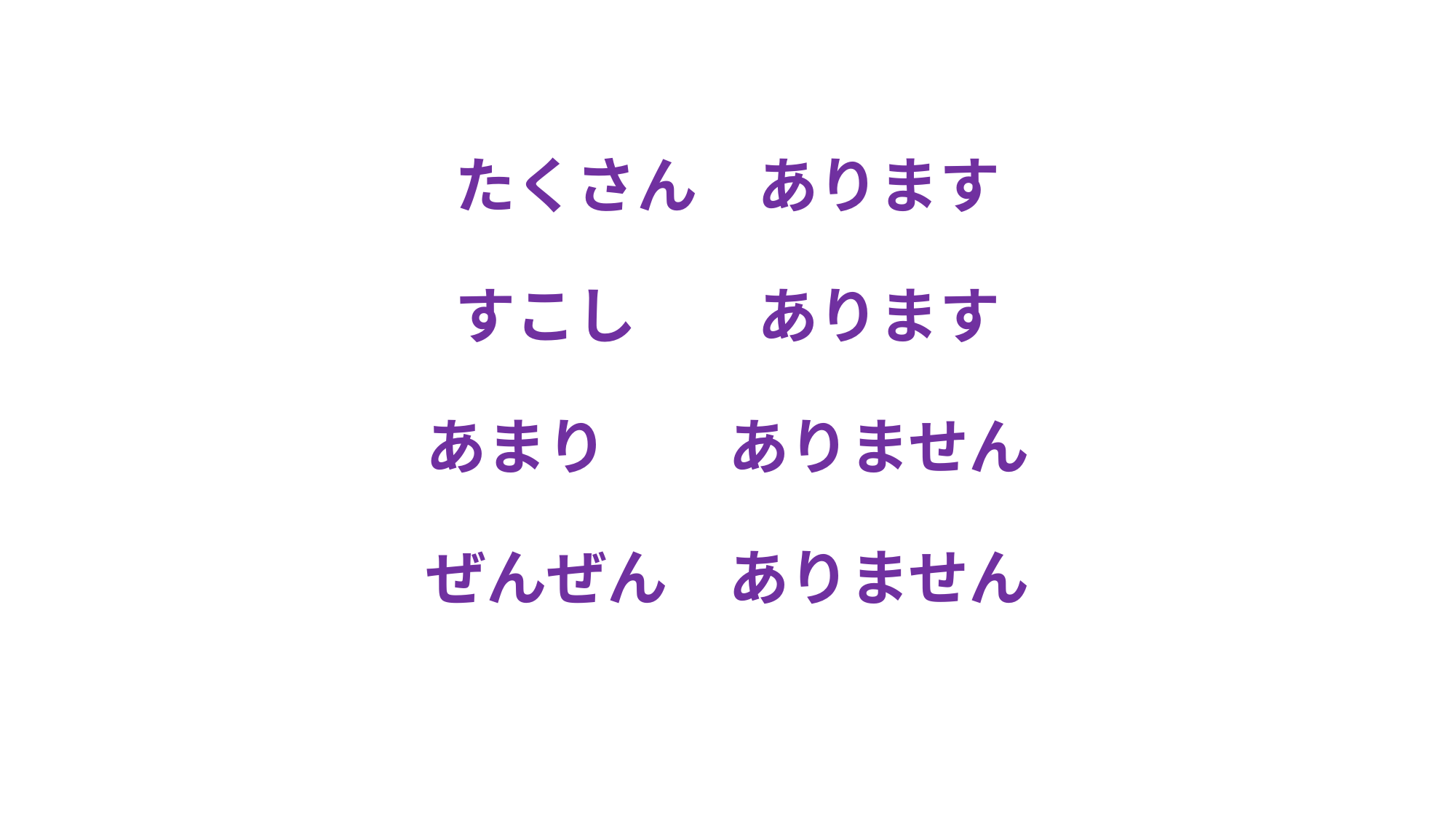

たくさん　あります
‍
すこし　　あります
‍
あまり　　ありません
‍
ぜんぜん　ありません